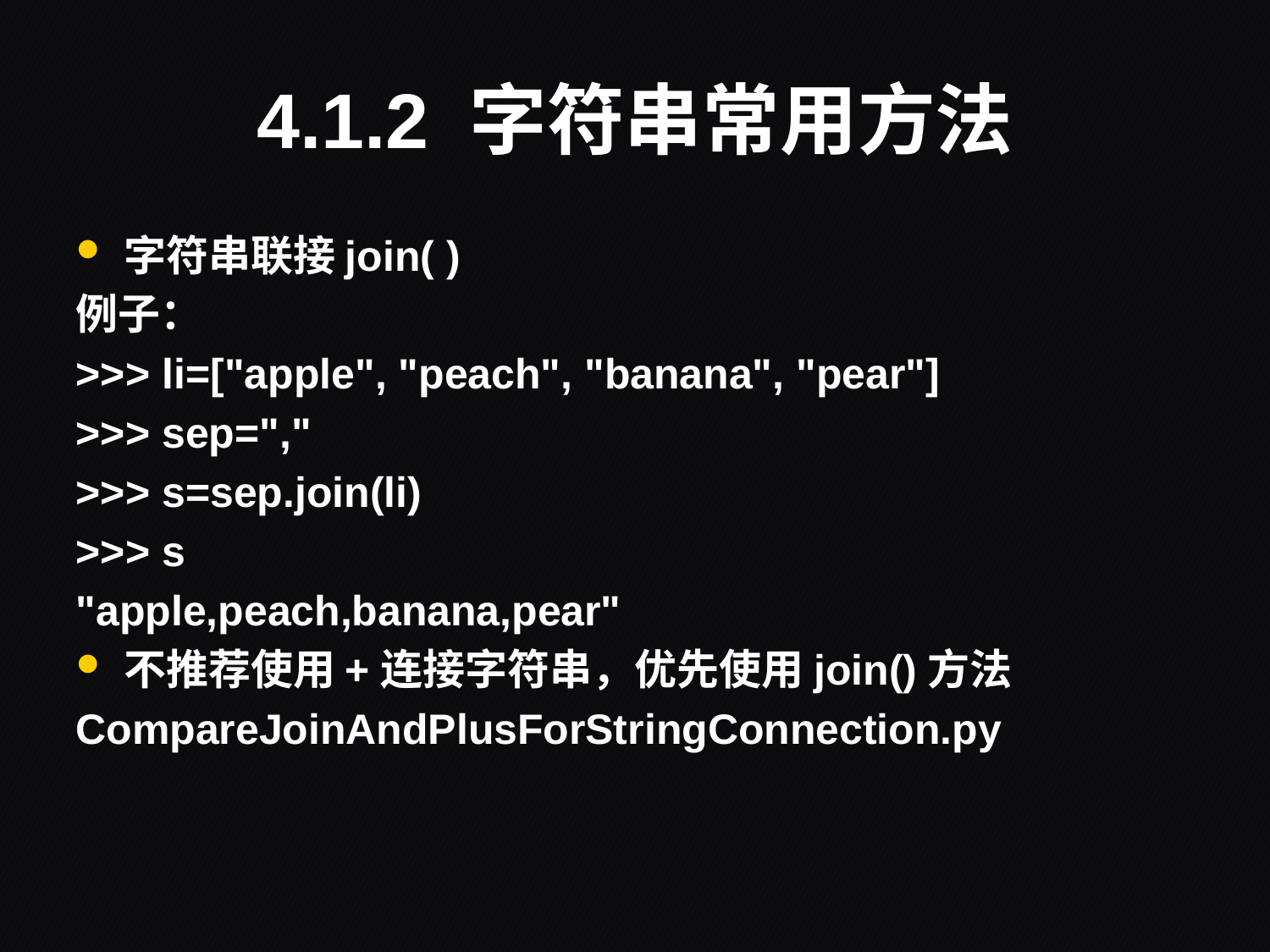

# 4.1.2 字符串常用方法
字符串联接join( )
例子：
>>> li=["apple", "peach", "banana", "pear"]
>>> sep=","
>>> s=sep.join(li)
>>> s
"apple,peach,banana,pear"
不推荐使用+连接字符串，优先使用join()方法
CompareJoinAndPlusForStringConnection.py